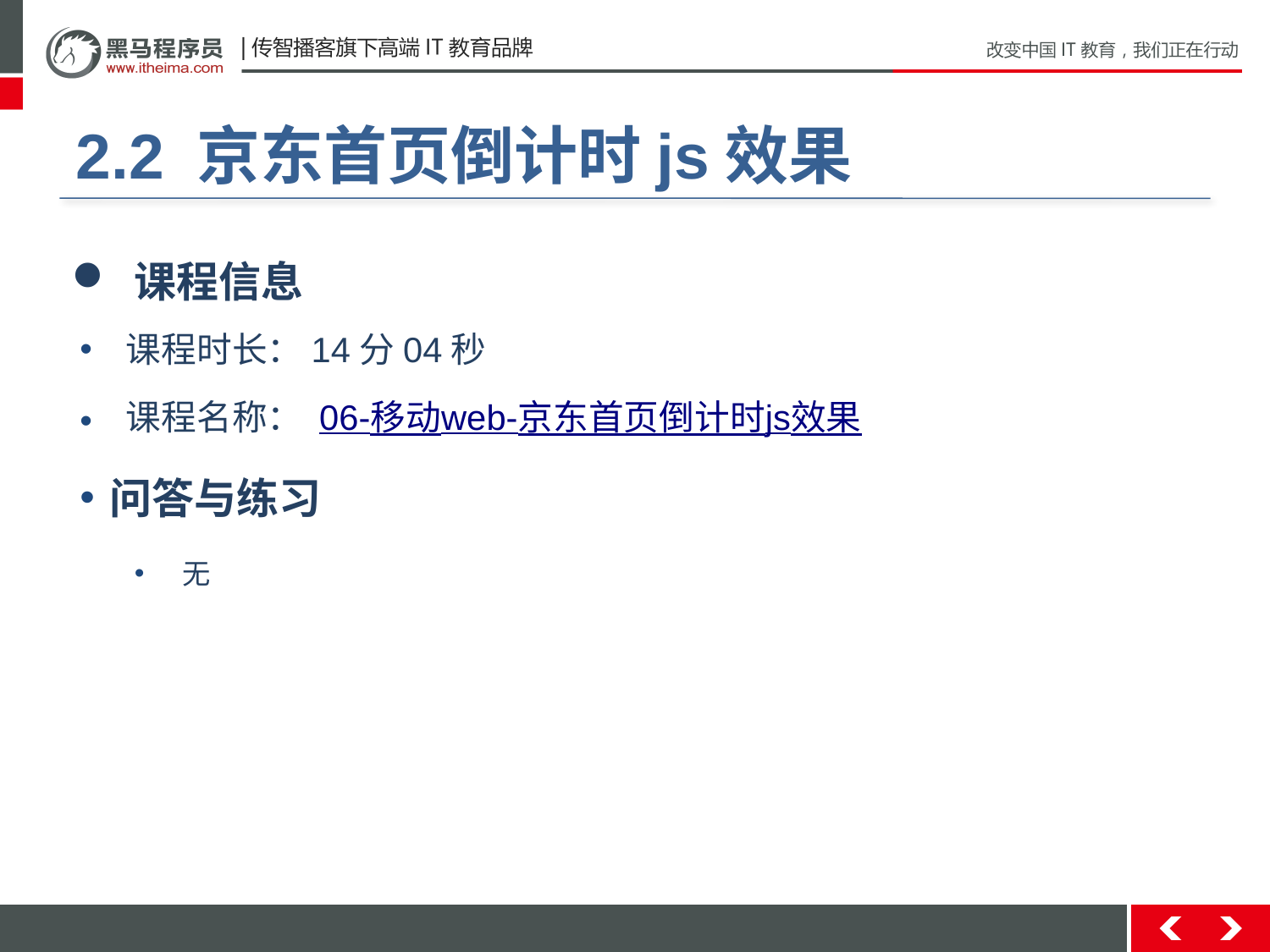

#
2.2 京东首页倒计时js效果
 课程信息
 课程时长：14分04秒
 课程名称： 06-移动web-京东首页倒计时js效果
问答与练习
无